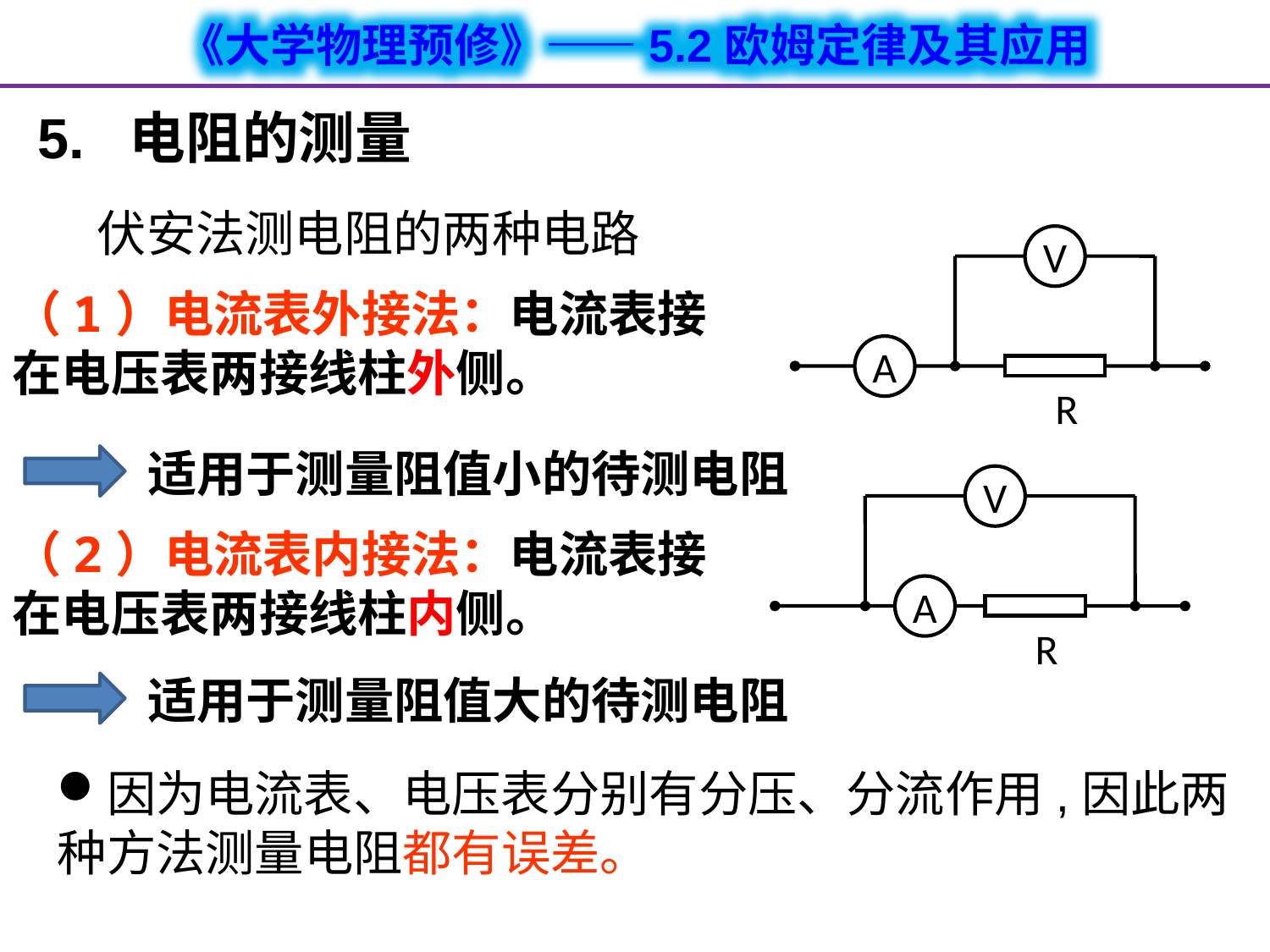

5.  电阻的测量
伏安法测电阻的两种电路
V

A

R
（1）电流表外接法：电流表接在电压表两接线柱外侧。

适用于测量阻值小的待测电阻

V

A

R
（2）电流表内接法：电流表接在电压表两接线柱内侧。
适用于测量阻值大的待测电阻

因为电流表、电压表分别有分压、分流作用,因此两种方法测量电阻都有误差。